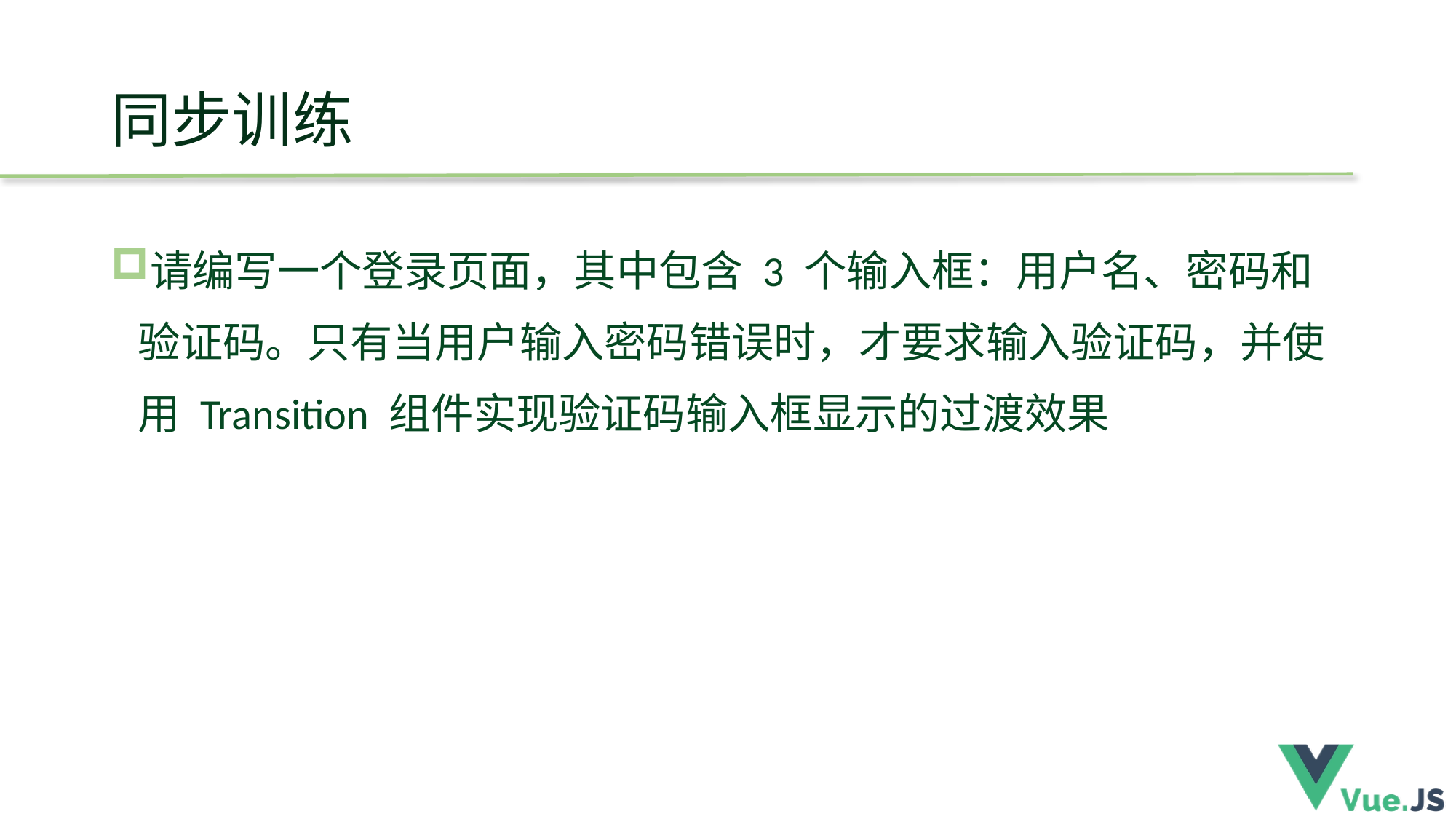

# 同步训练
请编写一个登录页面，其中包含 3 个输入框：用户名、密码和验证码。只有当用户输入密码错误时，才要求输入验证码，并使用 Transition 组件实现验证码输入框显示的过渡效果